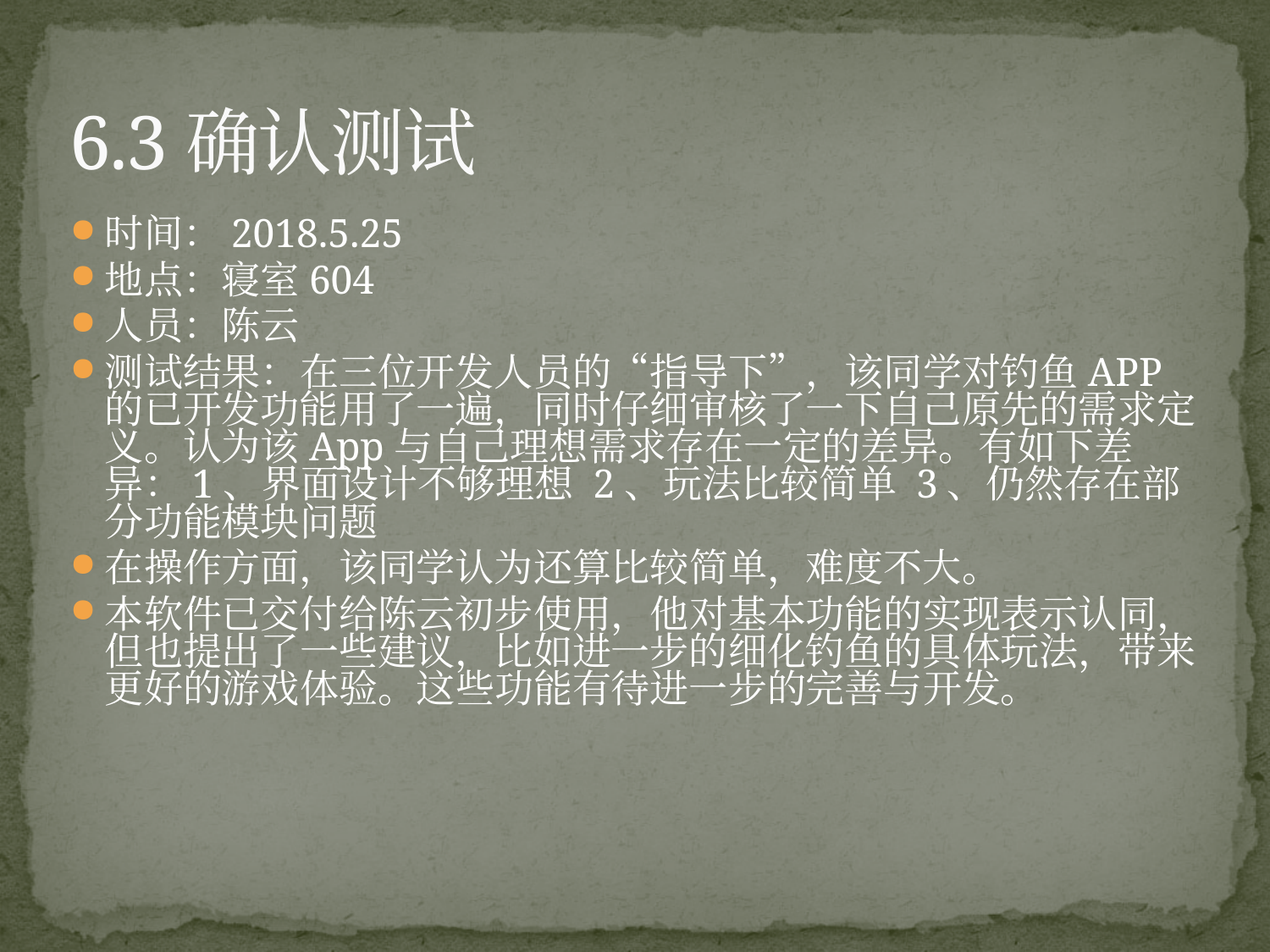

# 6.3确认测试
时间：2018.5.25
地点：寝室604
人员：陈云
测试结果：在三位开发人员的“指导下”，该同学对钓鱼APP的已开发功能用了一遍，同时仔细审核了一下自己原先的需求定义。认为该App与自己理想需求存在一定的差异。有如下差异：1、界面设计不够理想 2、玩法比较简单 3、仍然存在部分功能模块问题
在操作方面，该同学认为还算比较简单，难度不大。
本软件已交付给陈云初步使用，他对基本功能的实现表示认同，但也提出了一些建议，比如进一步的细化钓鱼的具体玩法，带来更好的游戏体验。这些功能有待进一步的完善与开发。